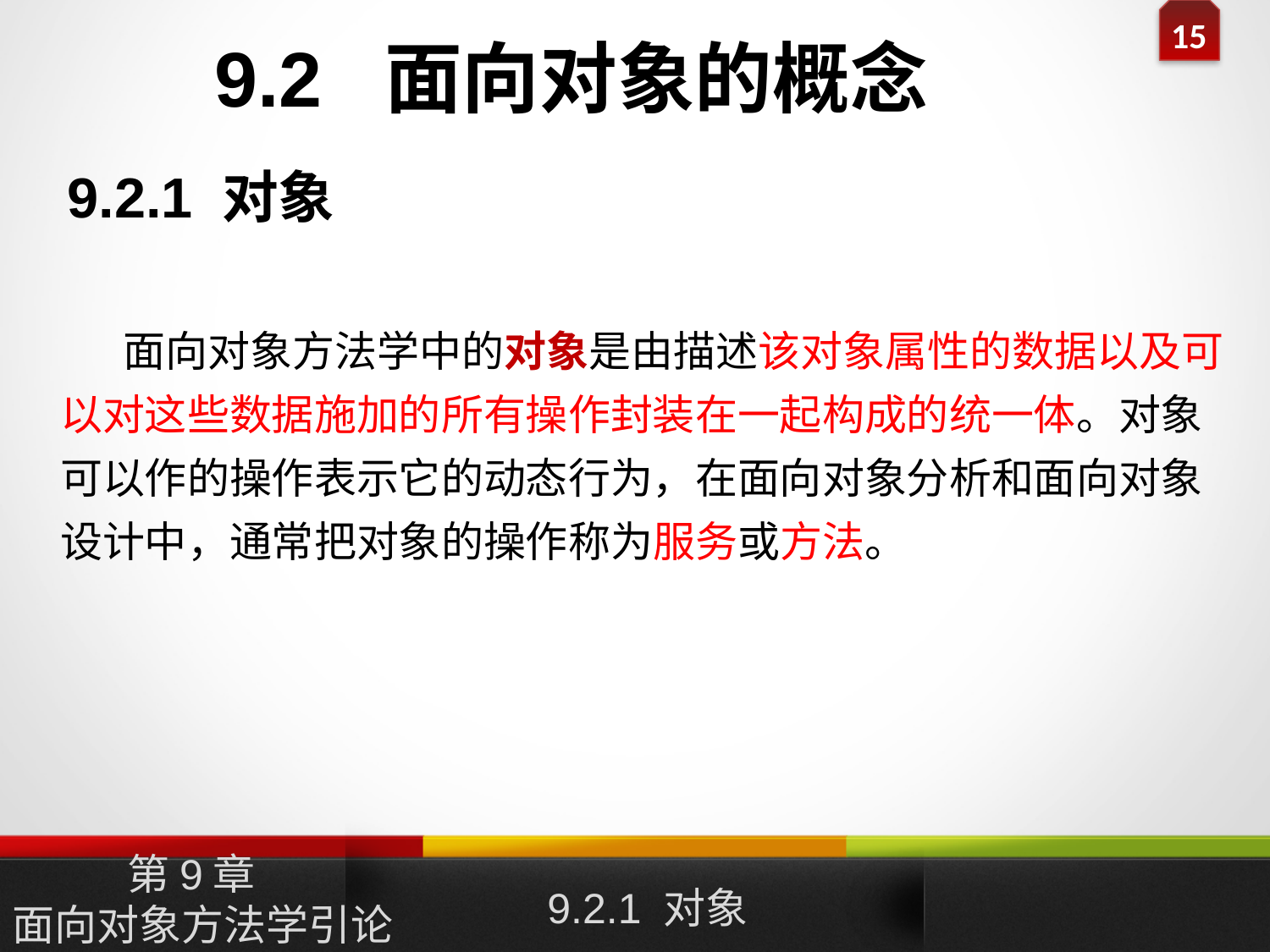

9.2  面向对象的概念
9.2.1 对象
       面向对象方法学中的对象是由描述该对象属性的数据以及可以对这些数据施加的所有操作封装在一起构成的统一体。对象可以作的操作表示它的动态行为，在面向对象分析和面向对象设计中，通常把对象的操作称为服务或方法。
9.2.1 对象